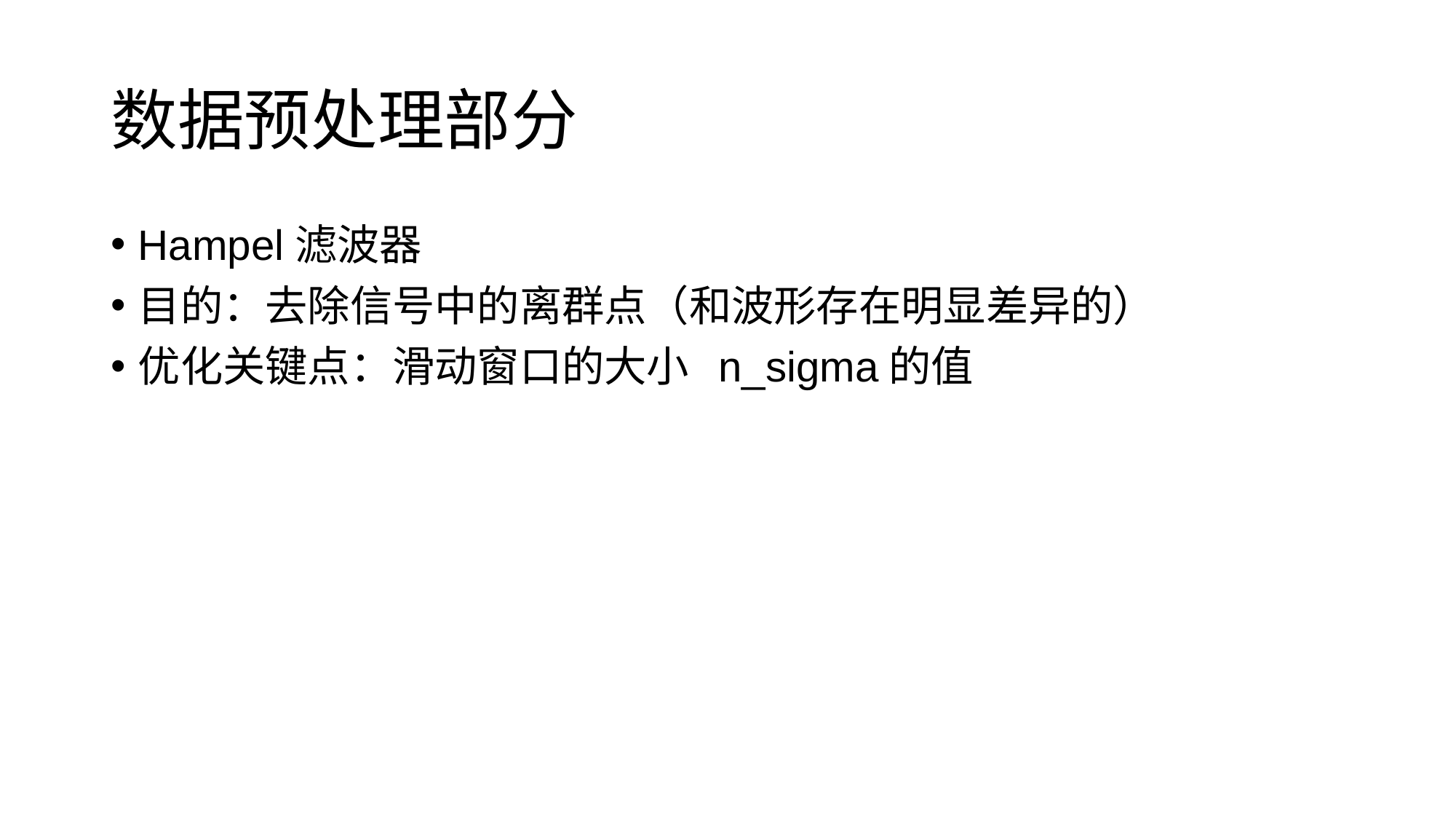

# 数据预处理部分
Hampel滤波器
目的：去除信号中的离群点（和波形存在明显差异的）
优化关键点：滑动窗口的大小  n_sigma的值